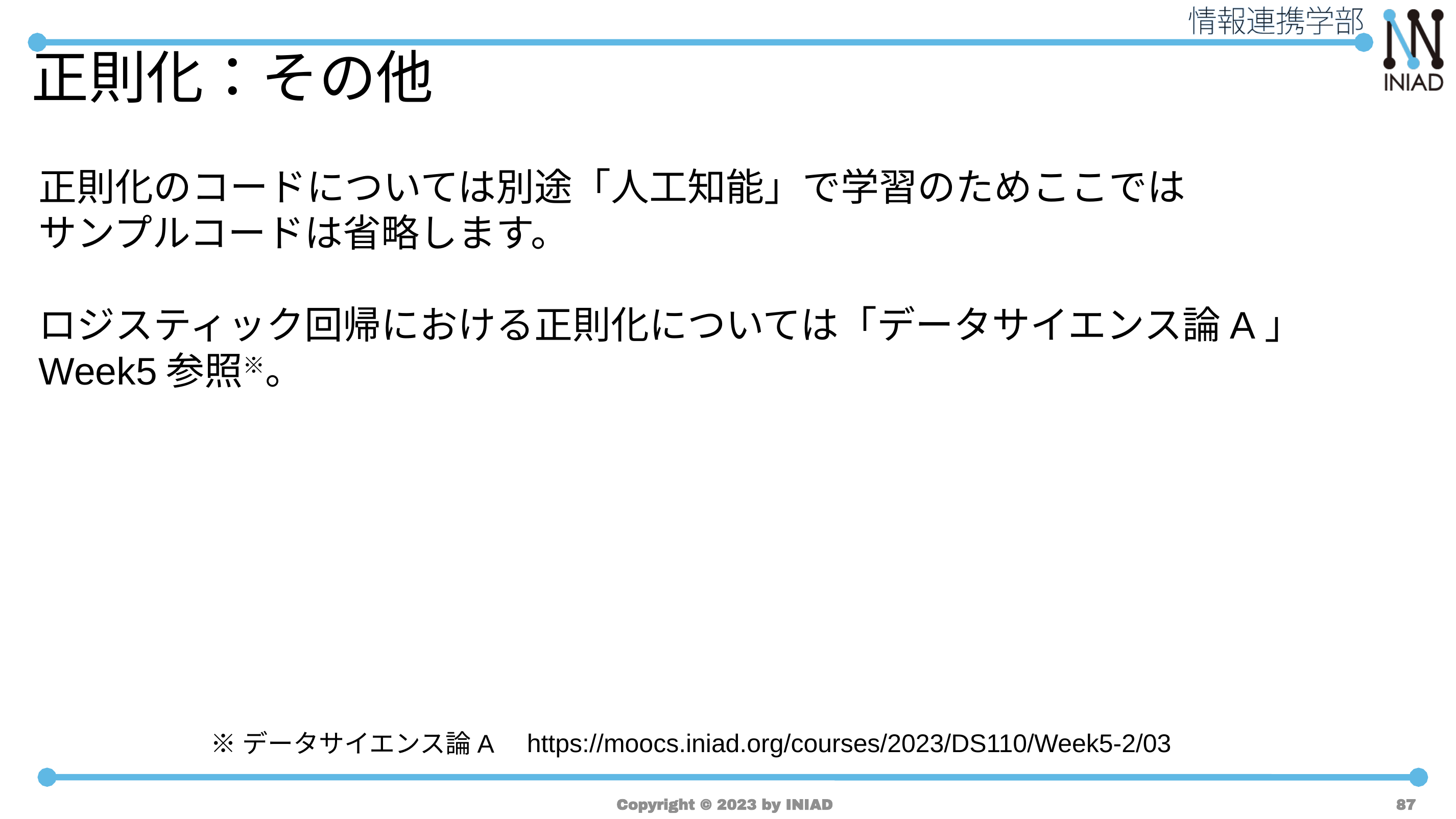

# 正則化：その他
正則化のコードについては別途「人工知能」で学習のためここでは
サンプルコードは省略します。

ロジスティック回帰における正則化については「データサイエンス論A」
Week5参照※。
https://moocs.iniad.org/courses/2023/DS110/Week5-2/03
※データサイエンス論A
Copyright © 2023 by INIAD
87